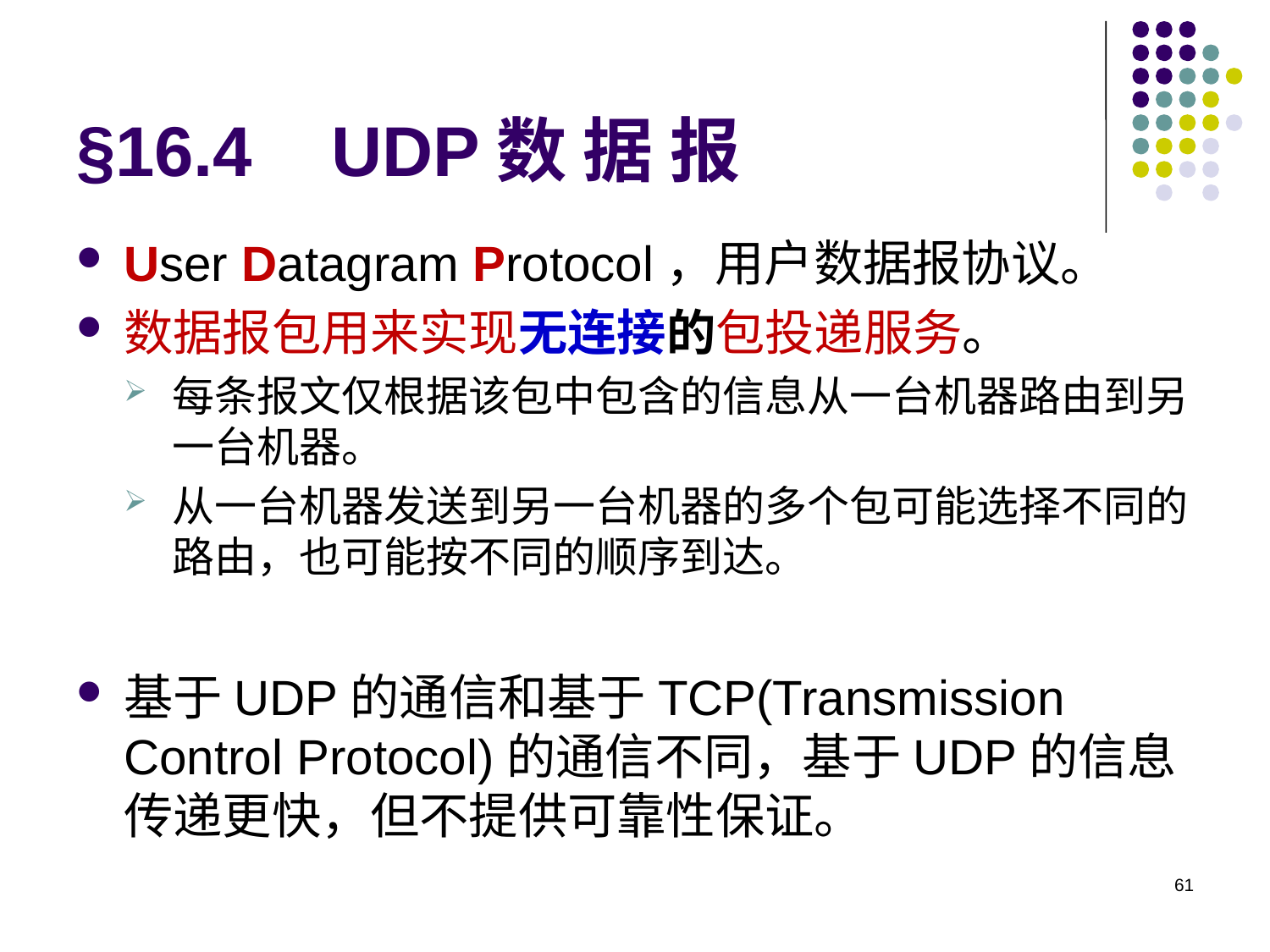

# §16.4    UDP数 据 报
User Datagram Protocol，用户数据报协议。
数据报包用来实现无连接的包投递服务。
每条报文仅根据该包中包含的信息从一台机器路由到另一台机器。
从一台机器发送到另一台机器的多个包可能选择不同的路由，也可能按不同的顺序到达。

基于UDP的通信和基于TCP(Transmission Control Protocol)的通信不同，基于UDP的信息传递更快，但不提供可靠性保证。
61